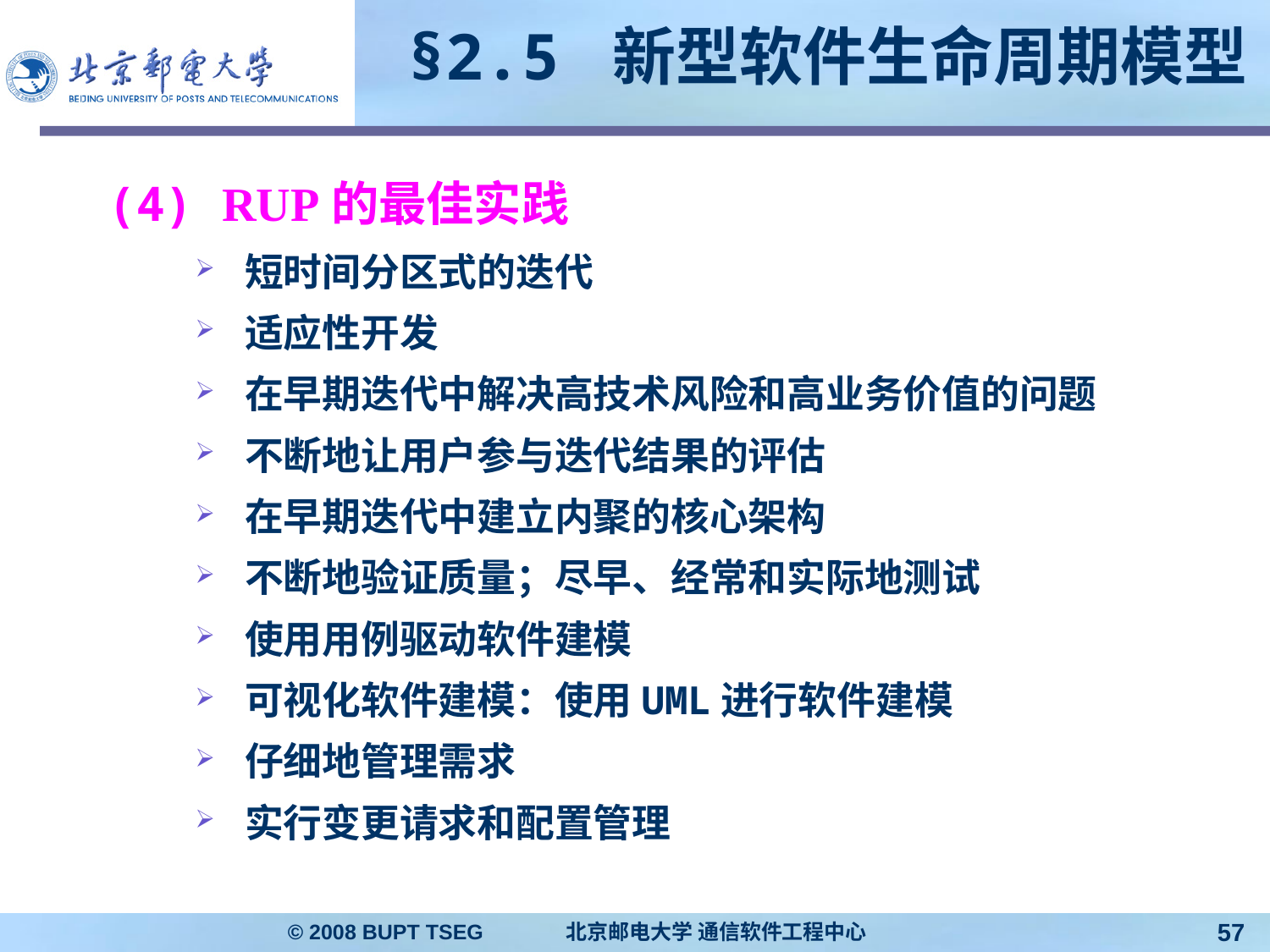

# §2.5 新型软件生命周期模型
(4) RUP的最佳实践
短时间分区式的迭代
适应性开发
在早期迭代中解决高技术风险和高业务价值的问题
不断地让用户参与迭代结果的评估
在早期迭代中建立内聚的核心架构
不断地验证质量；尽早、经常和实际地测试
使用用例驱动软件建模
可视化软件建模：使用UML进行软件建模
仔细地管理需求
实行变更请求和配置管理
© 2008 BUPT TSEG             北京邮电大学 通信软件工程中心